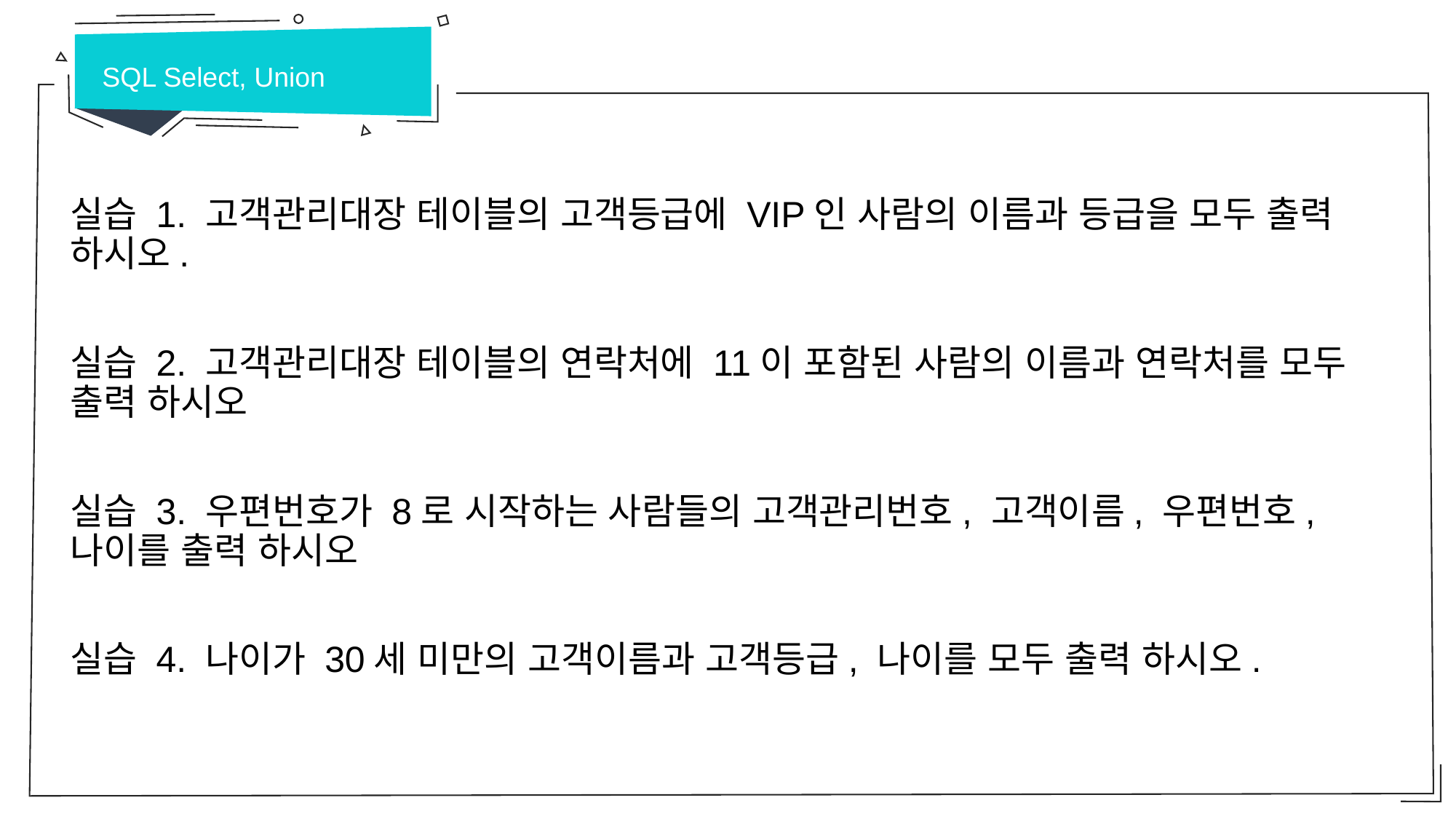

SQL Select, Union
실습 1. 고객관리대장 테이블의 고객등급에 VIP인 사람의 이름과 등급을 모두 출력 하시오.

실습 2. 고객관리대장 테이블의 연락처에 11이 포함된 사람의 이름과 연락처를 모두 출력 하시오

실습 3. 우편번호가 8로 시작하는 사람들의 고객관리번호, 고객이름, 우편번호, 나이를 출력 하시오

실습 4. 나이가 30세 미만의 고객이름과 고객등급, 나이를 모두 출력 하시오.